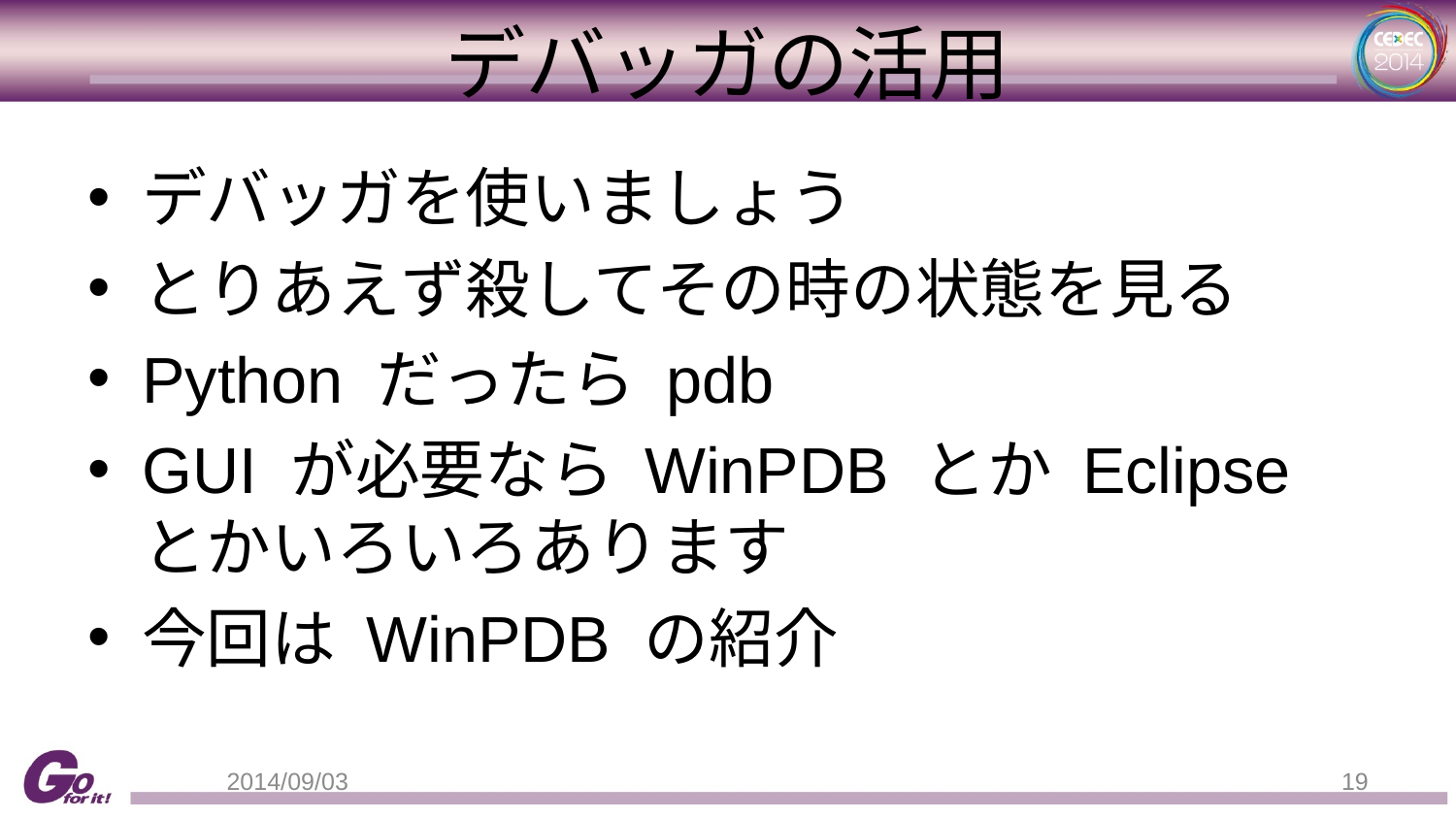

# デバッガの活用
デバッガを使いましょう
とりあえず殺してその時の状態を見る
Python だったら pdb
GUI が必要なら WinPDB とか Eclipse とかいろいろあります
今回は WinPDB の紹介
2014/09/03
19